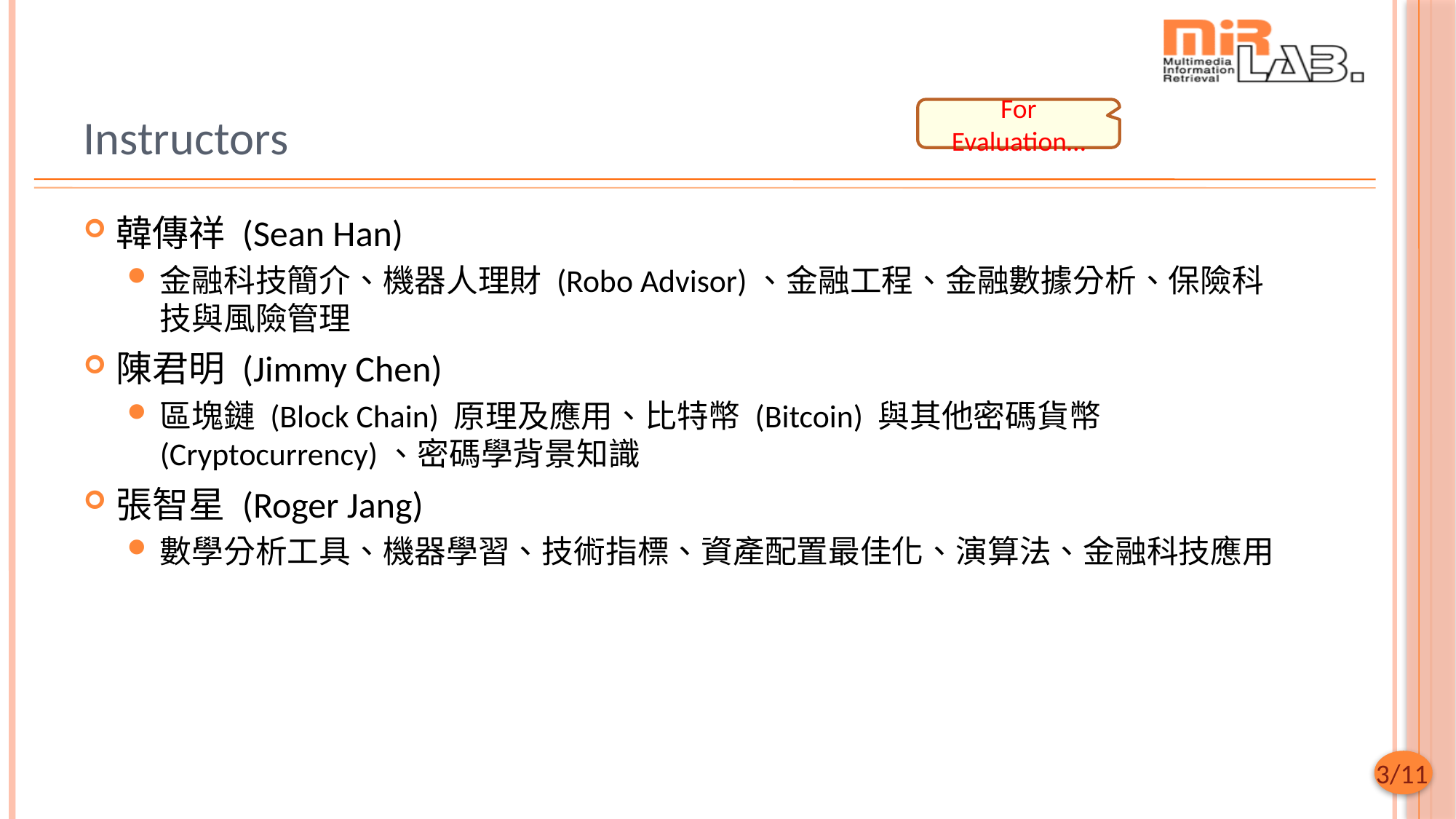

# Instructors
For Evaluation…
韓傳祥 (Sean Han)
金融科技簡介、機器人理財 (Robo Advisor)、金融工程、金融數據分析、保險科技與風險管理
陳君明 (Jimmy Chen)
區塊鏈 (Block Chain) 原理及應用、比特幣 (Bitcoin) 與其他密碼貨幣 (Cryptocurrency)、密碼學背景知識
張智星 (Roger Jang)
數學分析工具、機器學習、技術指標、資產配置最佳化、演算法、金融科技應用